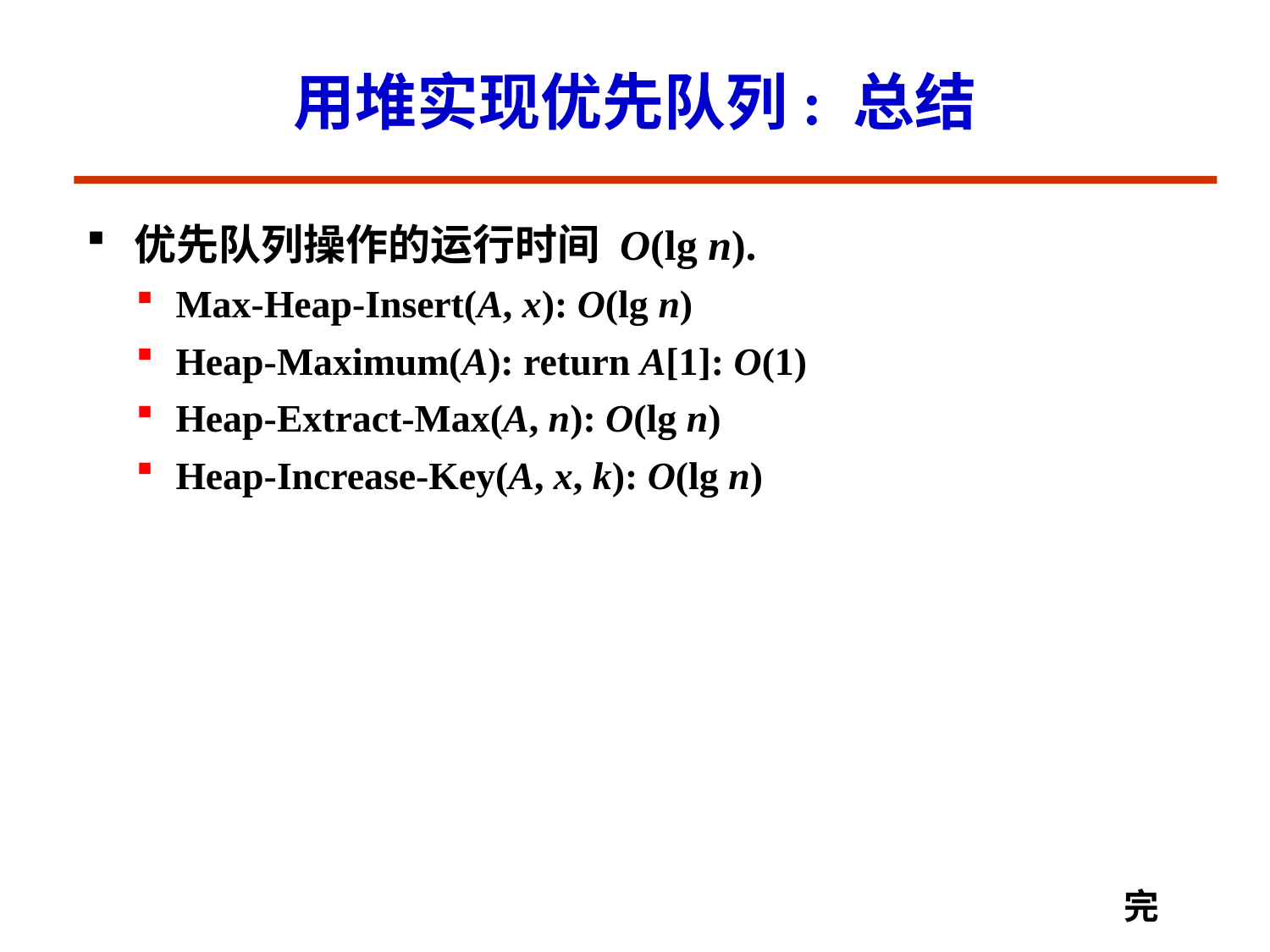

# 用堆实现优先队列: 总结
优先队列操作的运行时间 O(lg n).
Max-Heap-Insert(A, x): O(lg n)
Heap-Maximum(A): return A[1]: O(1)
Heap-Extract-Max(A, n): O(lg n)
Heap-Increase-Key(A, x, k): O(lg n)
完